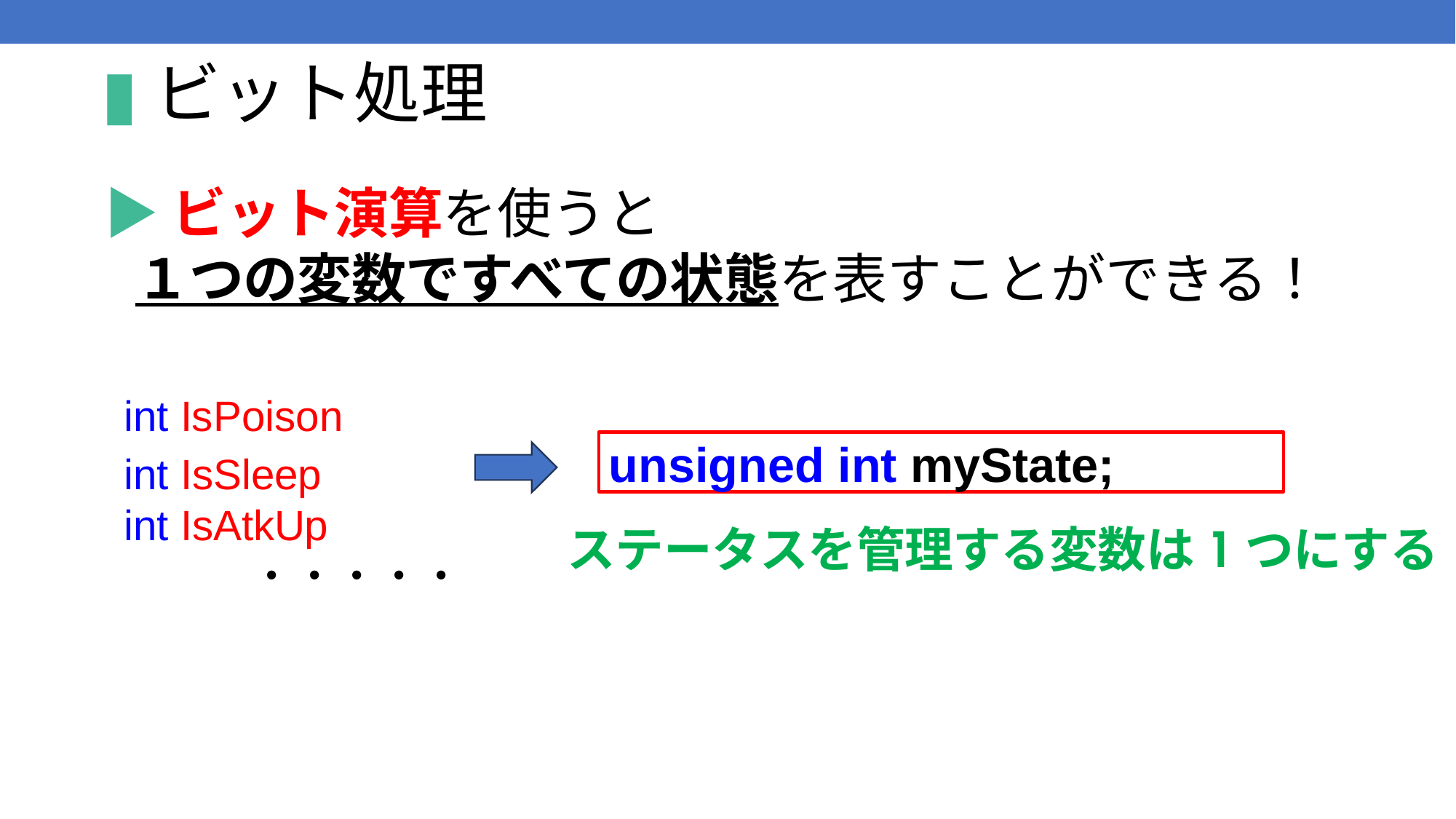

# ▮ビット処理
▶ビット演算を使うと
１つの変数ですべての状態を表すことができる！
int IsPoison
int IsSleep
int IsAtkUp
　　　・・・・・
unsigned int myState;

ステータスを管理する変数は1つにする